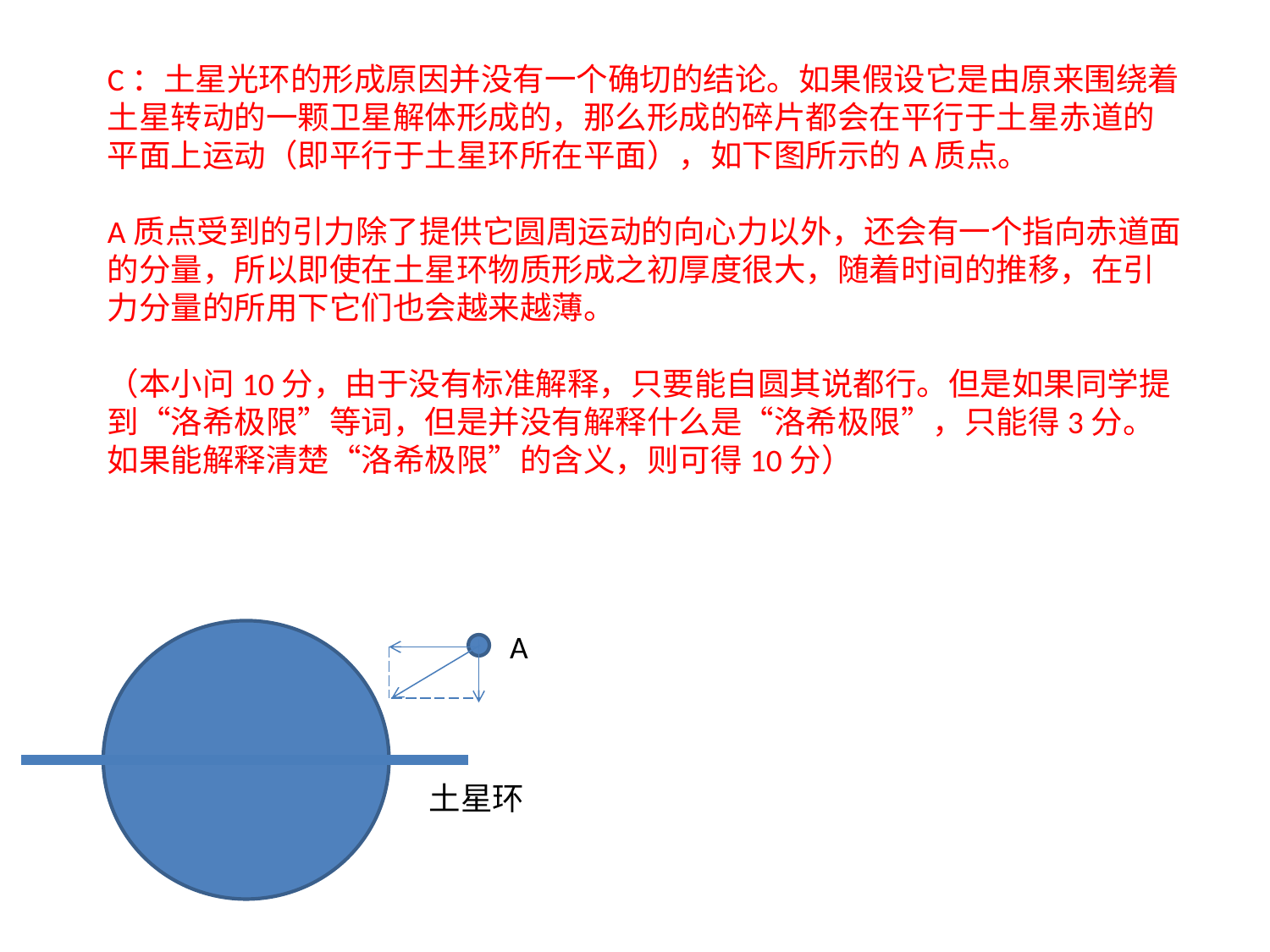

C：土星光环的形成原因并没有一个确切的结论。如果假设它是由原来围绕着土星转动的一颗卫星解体形成的，那么形成的碎片都会在平行于土星赤道的平面上运动（即平行于土星环所在平面），如下图所示的A质点。

A质点受到的引力除了提供它圆周运动的向心力以外，还会有一个指向赤道面的分量，所以即使在土星环物质形成之初厚度很大，随着时间的推移，在引力分量的所用下它们也会越来越薄。

（本小问10分，由于没有标准解释，只要能自圆其说都行。但是如果同学提到“洛希极限”等词，但是并没有解释什么是“洛希极限”，只能得3分。如果能解释清楚“洛希极限”的含义，则可得10分）

A

土星环